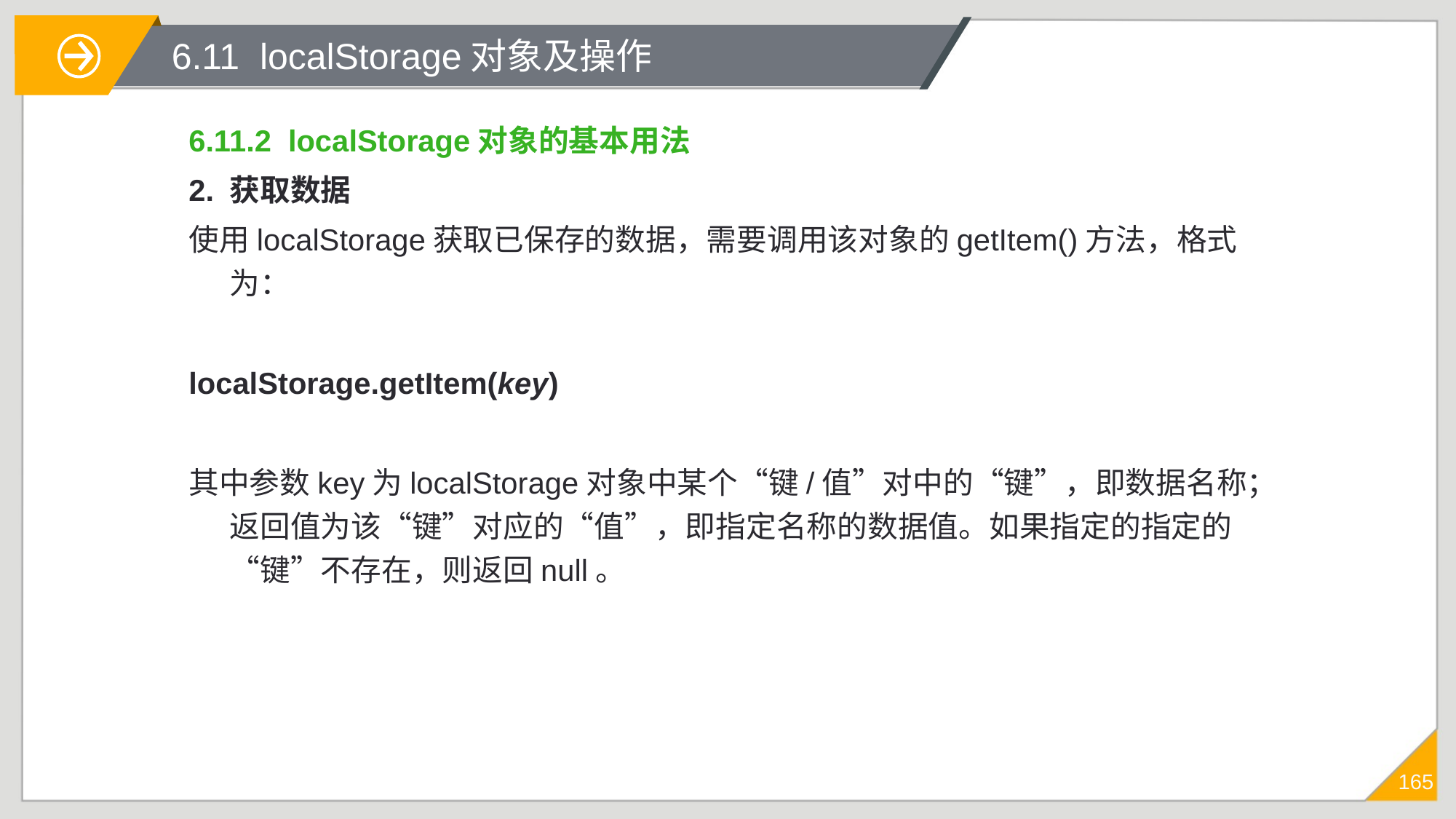

# 6.11  localStorage对象及操作
6.11.2  localStorage对象的基本用法
2. 获取数据
使用localStorage获取已保存的数据，需要调用该对象的getItem()方法，格式为：

localStorage.getItem(key)

其中参数key为localStorage对象中某个“键/值”对中的“键”，即数据名称；返回值为该“键”对应的“值”，即指定名称的数据值。如果指定的指定的“键”不存在，则返回null。